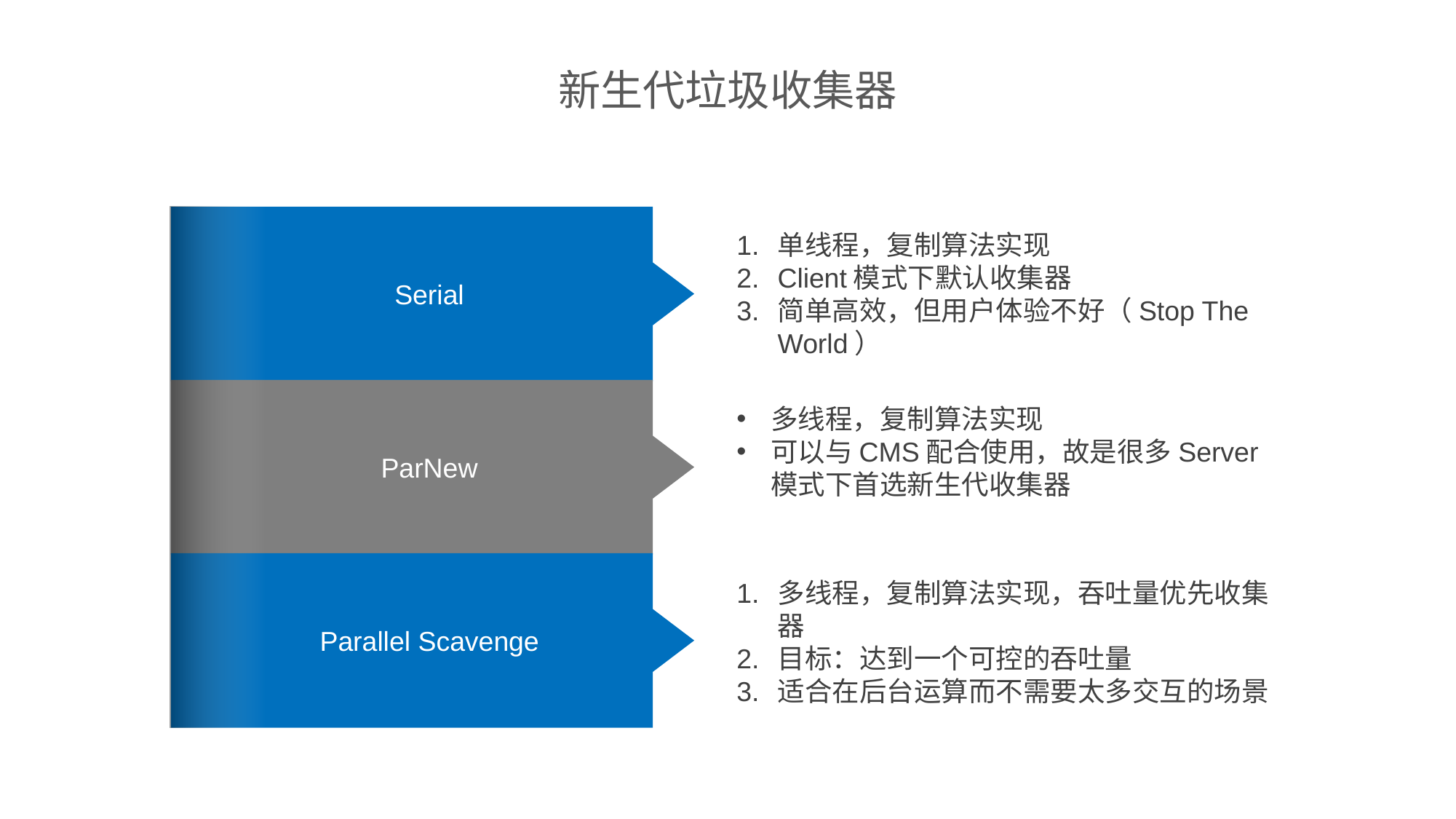

新生代垃圾收集器

Serial
单线程，复制算法实现
Client模式下默认收集器
简单高效，但用户体验不好（Stop The World）
ParNew
多线程，复制算法实现
可以与CMS配合使用，故是很多Server模式下首选新生代收集器

Parallel Scavenge
多线程，复制算法实现，吞吐量优先收集器
目标：达到一个可控的吞吐量
适合在后台运算而不需要太多交互的场景